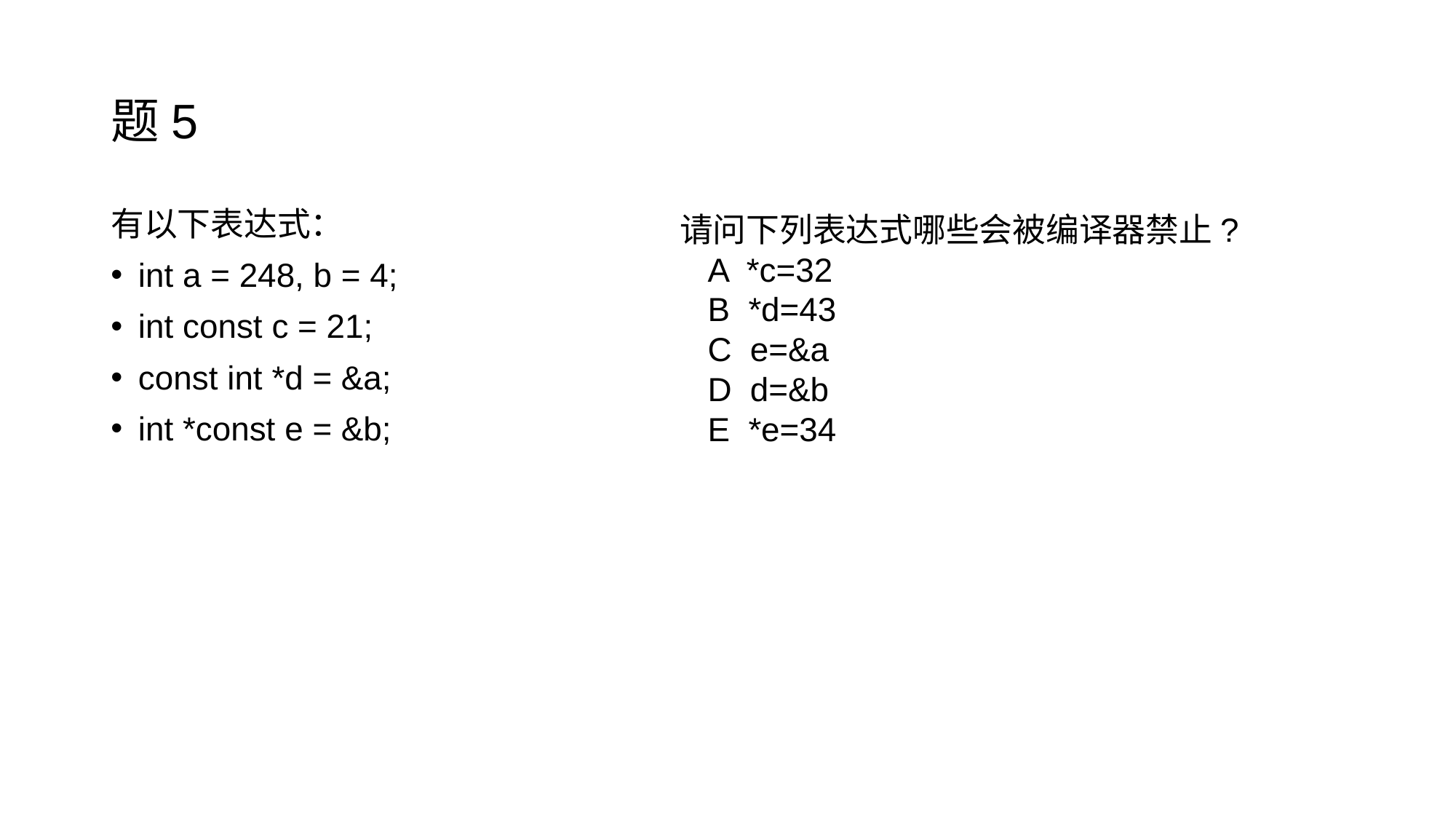

# 题5
有以下表达式：
int a = 248, b = 4;
int const c = 21;
const int *d = &a;
int *const e = &b;
请问下列表达式哪些会被编译器禁止?
   A  *c=32
   B  *d=43
   C  e=&a
   D  d=&b
   E  *e=34